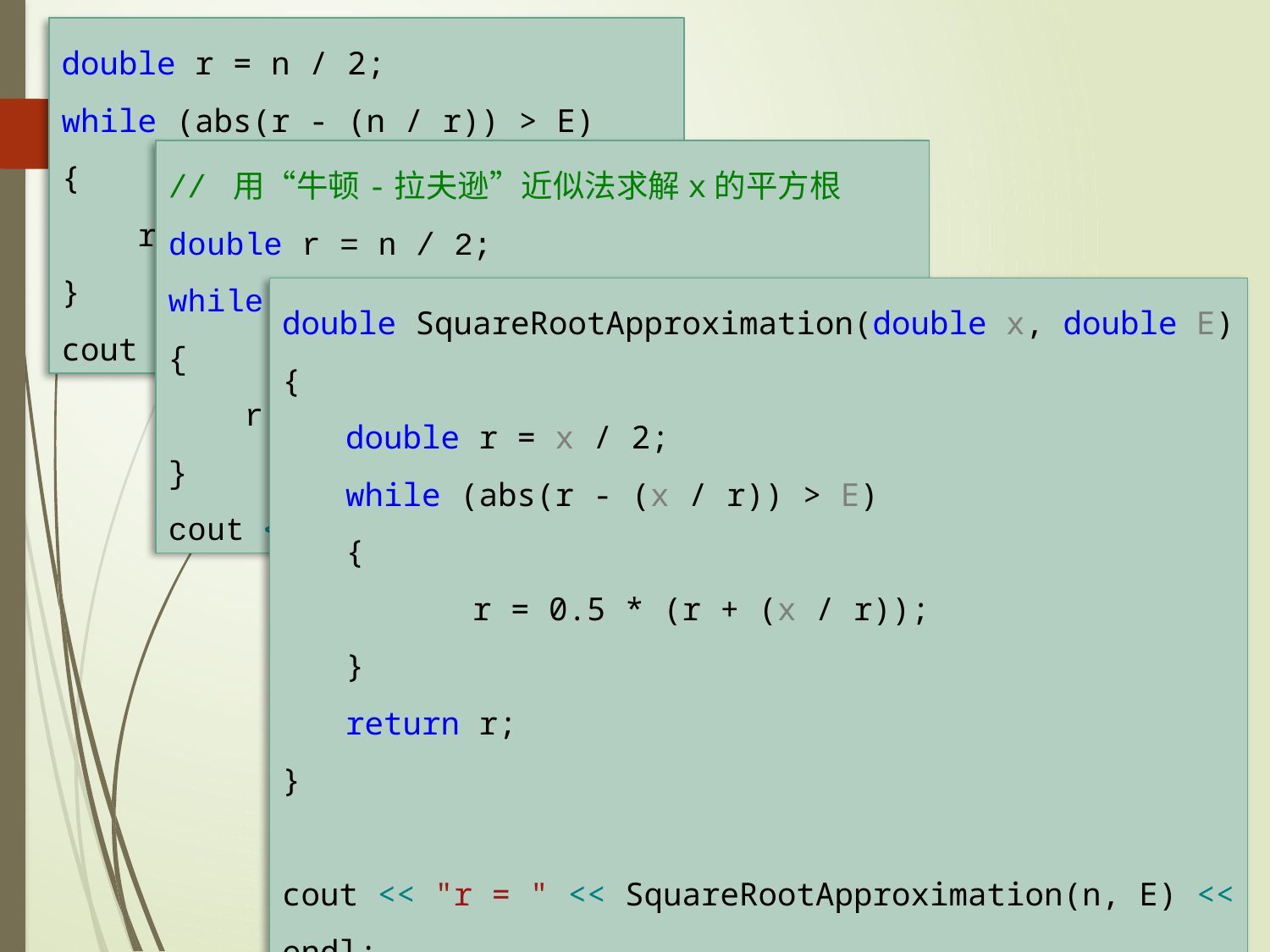

double r = n / 2;
while (abs(r - (n / r)) > E)
{
    r = 0.5 * (r + (n / r));
}
cout << "r = " << r << endl;
// 用“牛顿-拉夫逊”近似法求解x的平方根
double r = n / 2;
while (abs(r - (n / r)) > E)
{
    r = 0.5 * (r + (n / r));
}
cout << "r = " << r << endl;
double SquareRootApproximation(double x, double E)
{
double r = x / 2;
while (abs(r - (x / r)) > E)
{
	r = 0.5 * (r + (x / r));
}
return r;
}

cout << "r = " << SquareRootApproximation(n, E) << endl;